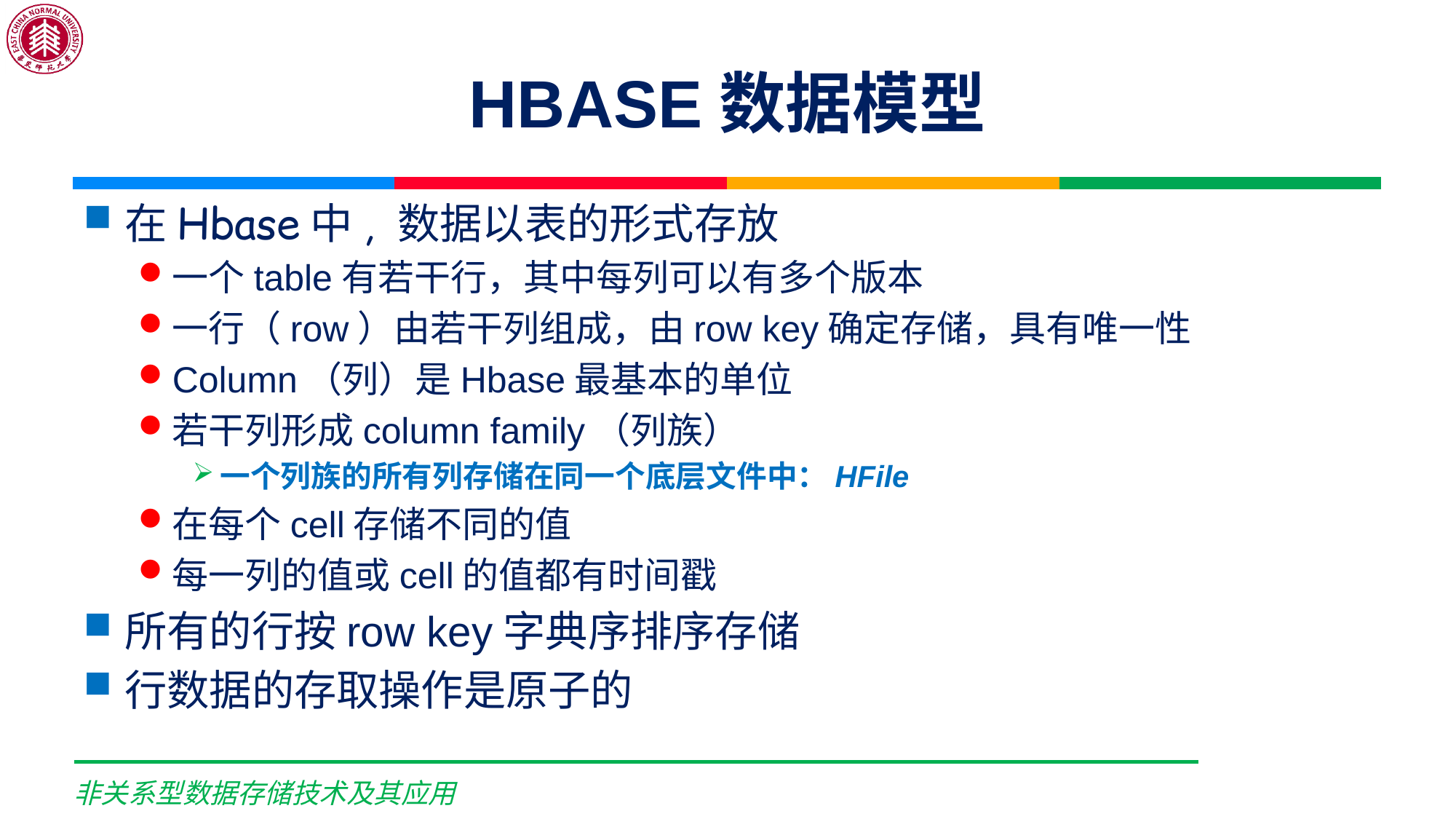

# HBASE数据模型
在Hbase中, 数据以表的形式存放
一个table有若干行，其中每列可以有多个版本
一行（row）由若干列组成，由row key确定存储，具有唯一性
Column（列）是Hbase最基本的单位
若干列形成column family（列族）
一个列族的所有列存储在同一个底层文件中：HFile
在每个cell存储不同的值
每一列的值或cell的值都有时间戳
所有的行按row key字典序排序存储
行数据的存取操作是原子的